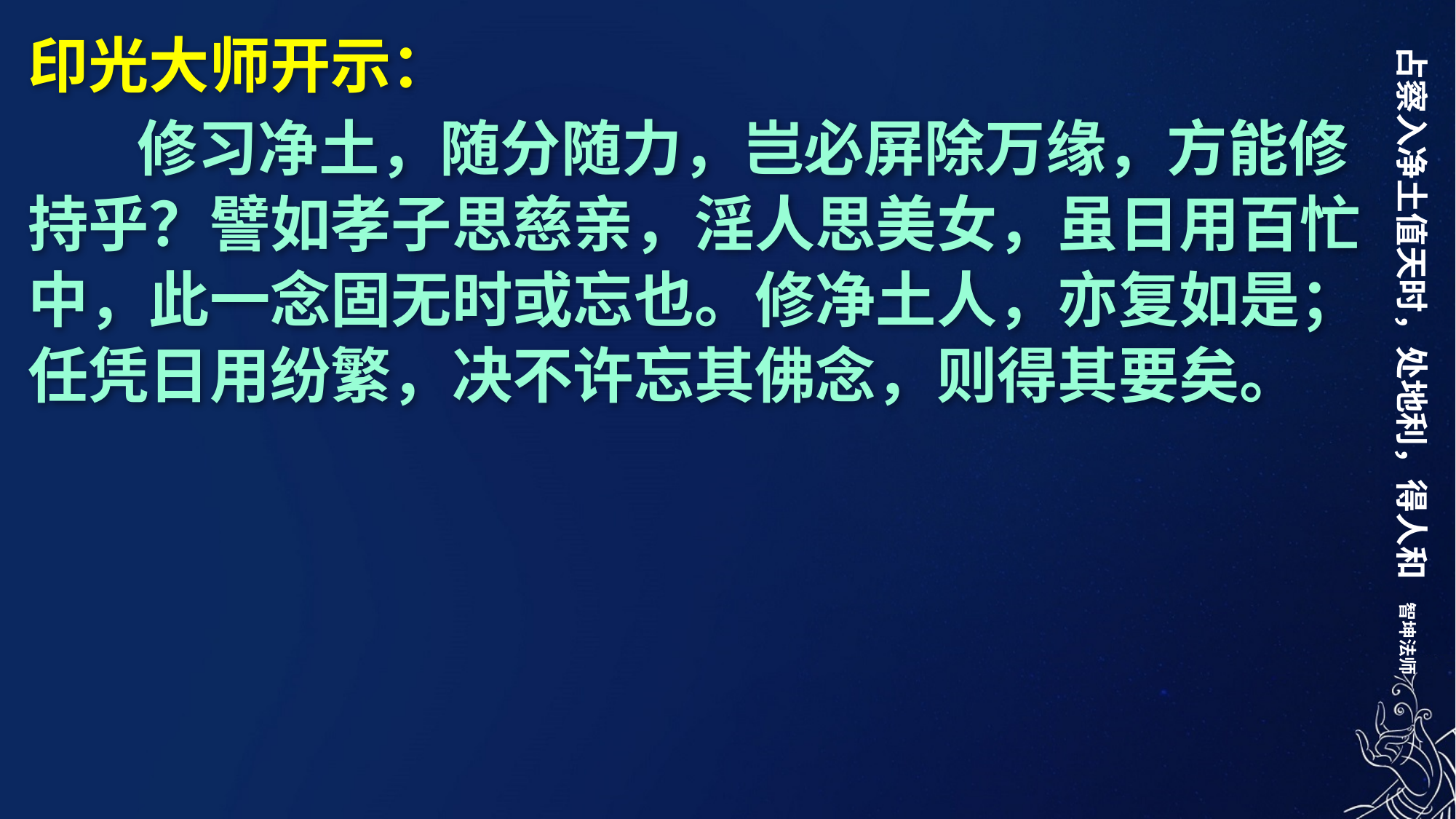

印光大师开示：
	修习净土，随分随力，岂必屏除万缘，方能修持乎？譬如孝子思慈亲，淫人思美女，虽日用百忙中，此一念固无时或忘也。修净土人，亦复如是；任凭日用纷繁，决不许忘其佛念，则得其要矣。